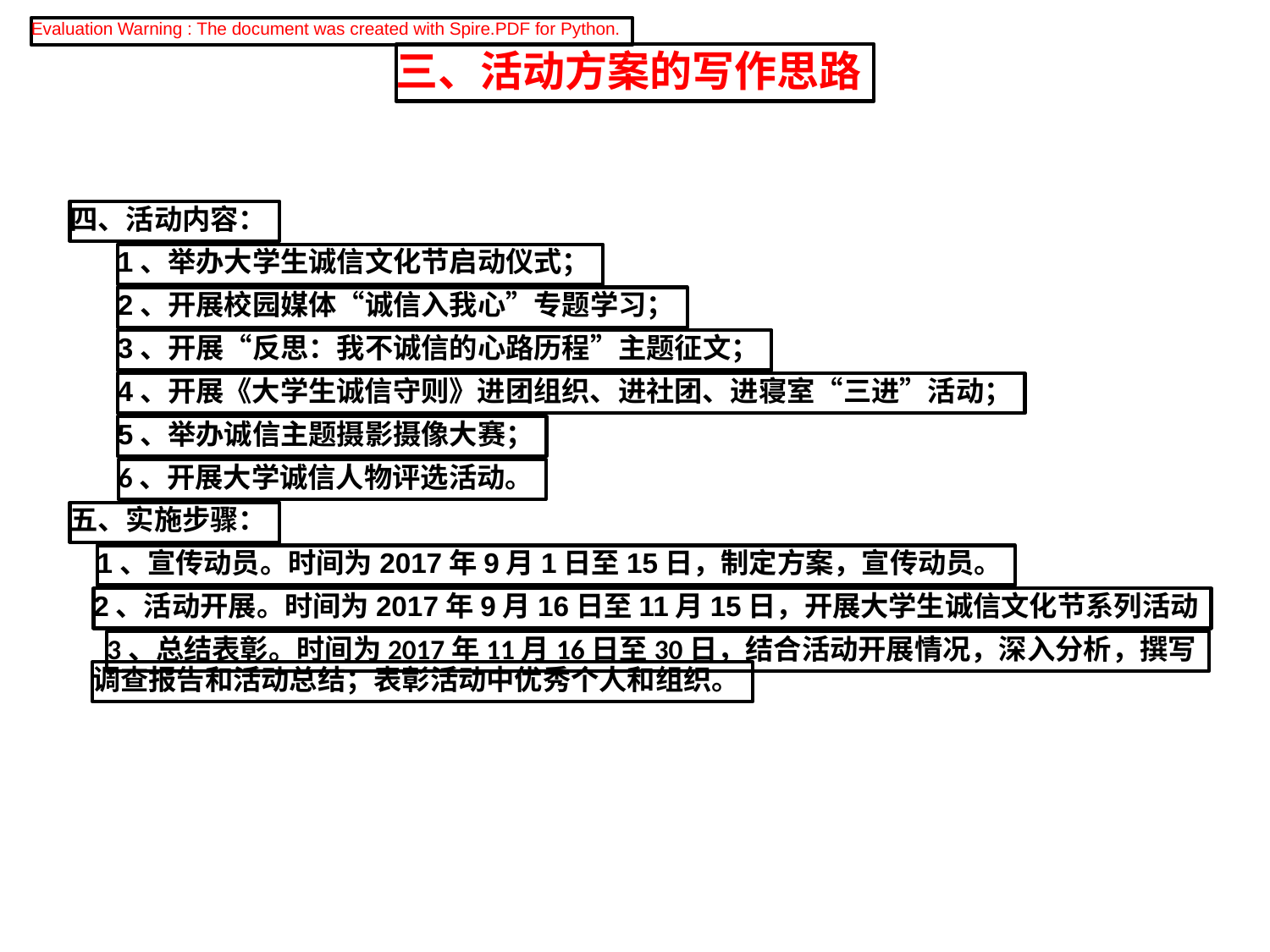

Evaluation Warning : The document was created with Spire.PDF for Python.
三、活动方案的写作思路
四、活动内容：
1、举办大学生诚信文化节启动仪式；
2、开展校园媒体“诚信入我心”专题学习；
3、开展“反思：我不诚信的心路历程”主题征文；
4、开展《大学生诚信守则》进团组织、进社团、进寝室“三进”活动；
5、举办诚信主题摄影摄像大赛；
6、开展大学诚信人物评选活动。
五、实施步骤：
1、宣传动员。时间为2017年9月1日至15日，制定方案，宣传动员。
2、活动开展。时间为2017年9月16日至11月15日，开展大学生诚信文化节系列活动
3、总结表彰。时间为2017年11月16日至30日，结合活动开展情况，深入分析，撰写
调查报告和活动总结；表彰活动中优秀个人和组织。